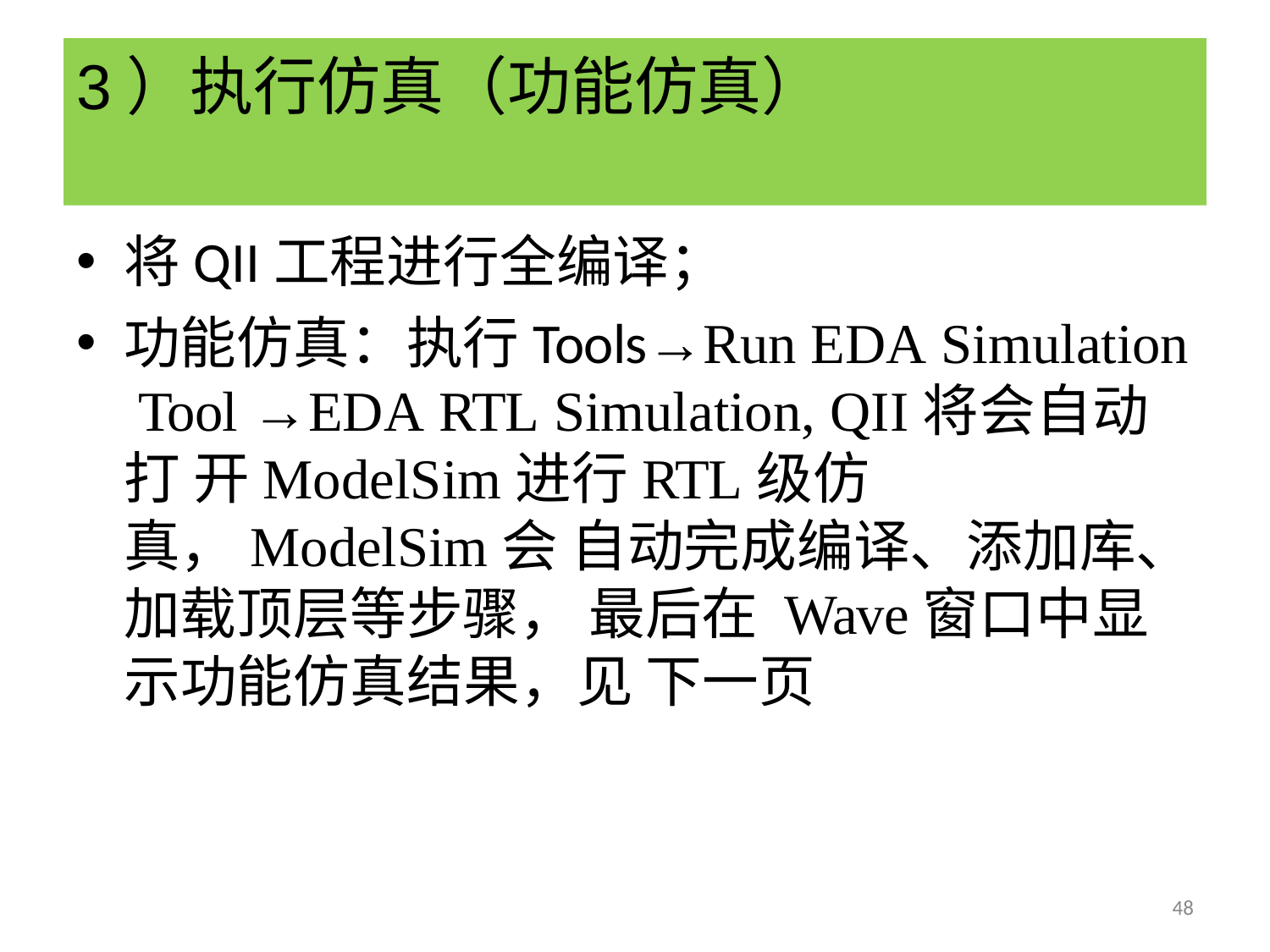

# 3）执行仿真（功能仿真）
将QII工程进行全编译；
功能仿真：执行Tools→Run EDA Simulation  Tool →EDA RTL Simulation, QII将会自动打 开ModelSim进行RTL级仿真，ModelSim会 自动完成编译、添加库、加载顶层等步骤， 最后在 Wave窗口中显示功能仿真结果，见 下一页
48